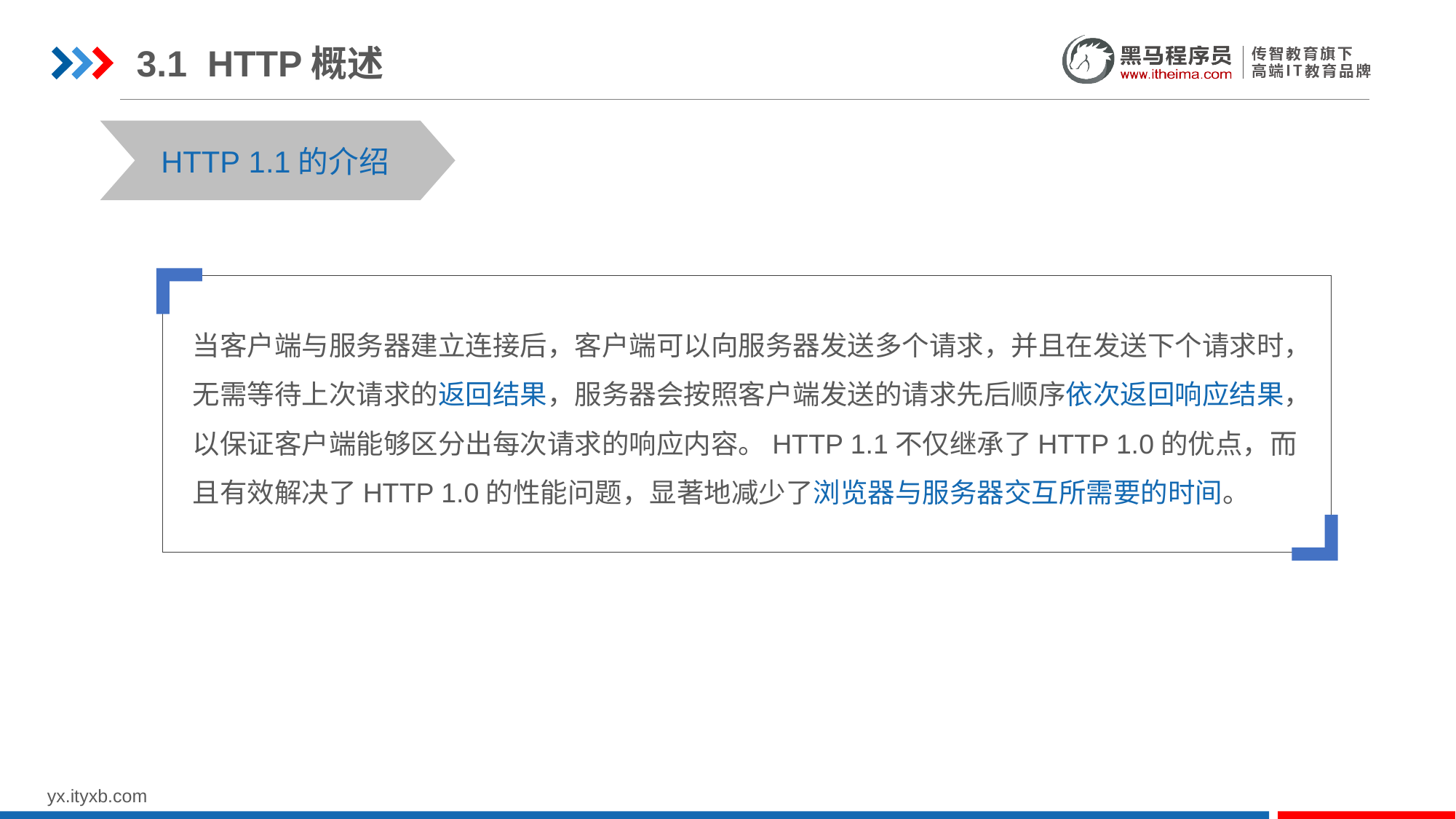

3.1  HTTP概述

HTTP 1.1的介绍

当客户端与服务器建立连接后，客户端可以向服务器发送多个请求，并且在发送下个请求时，无需等待上次请求的返回结果，服务器会按照客户端发送的请求先后顺序依次返回响应结果，以保证客户端能够区分出每次请求的响应内容。HTTP 1.1不仅继承了HTTP 1.0的优点，而且有效解决了HTTP 1.0的性能问题，显著地减少了浏览器与服务器交互所需要的时间。